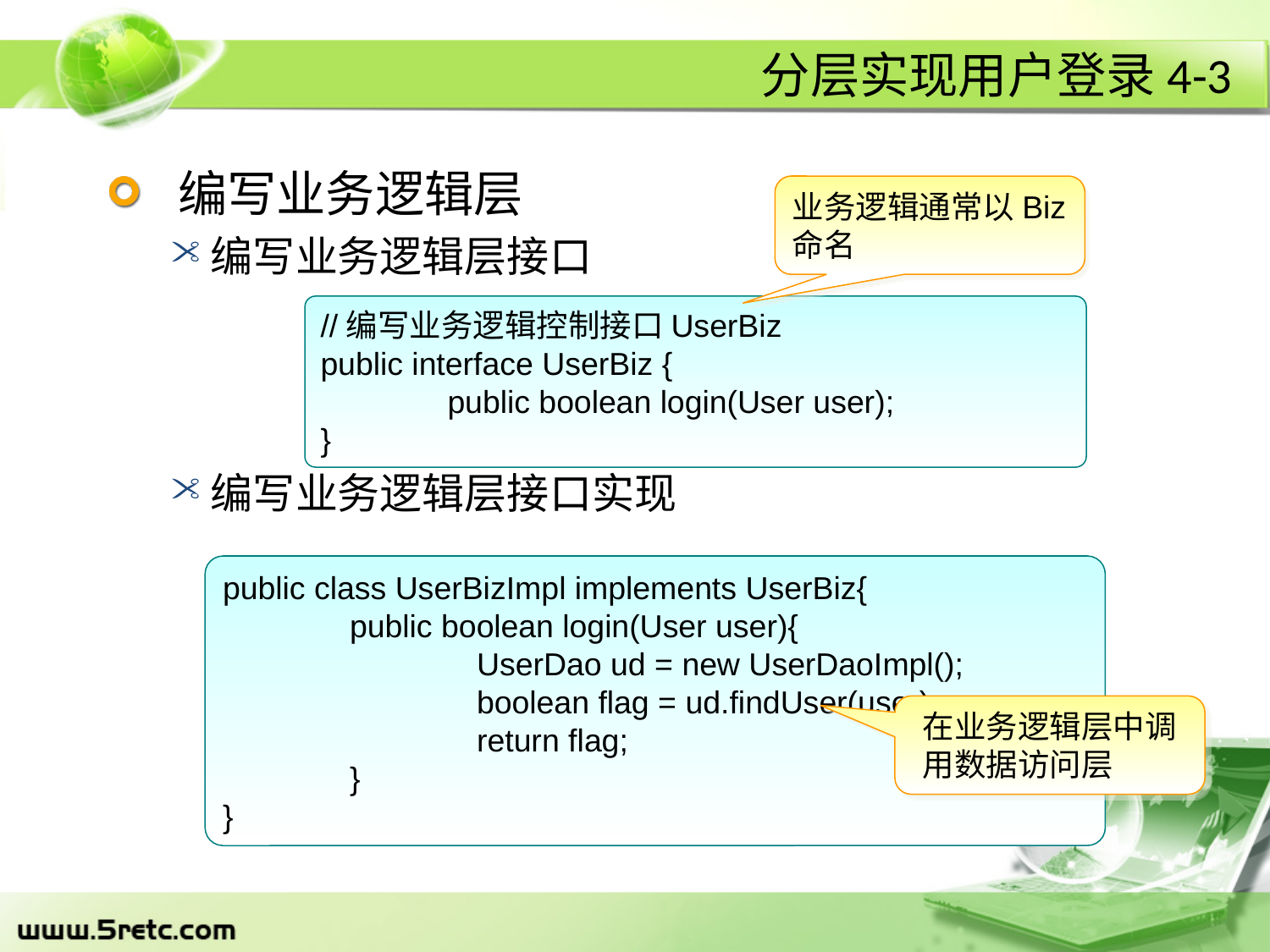

# 分层实现用户登录4-3
 编写业务逻辑层
编写业务逻辑层接口

编写业务逻辑层接口实现
业务逻辑通常以Biz命名
//编写业务逻辑控制接口UserBiz
public interface UserBiz {
     	public boolean login(User user);
}
public class UserBizImpl implements UserBiz{
    	public boolean login(User user){
        		UserDao ud = new UserDaoImpl();
        		boolean flag = ud.findUser(user);
        		return flag;
    	}
}
在业务逻辑层中调用数据访问层